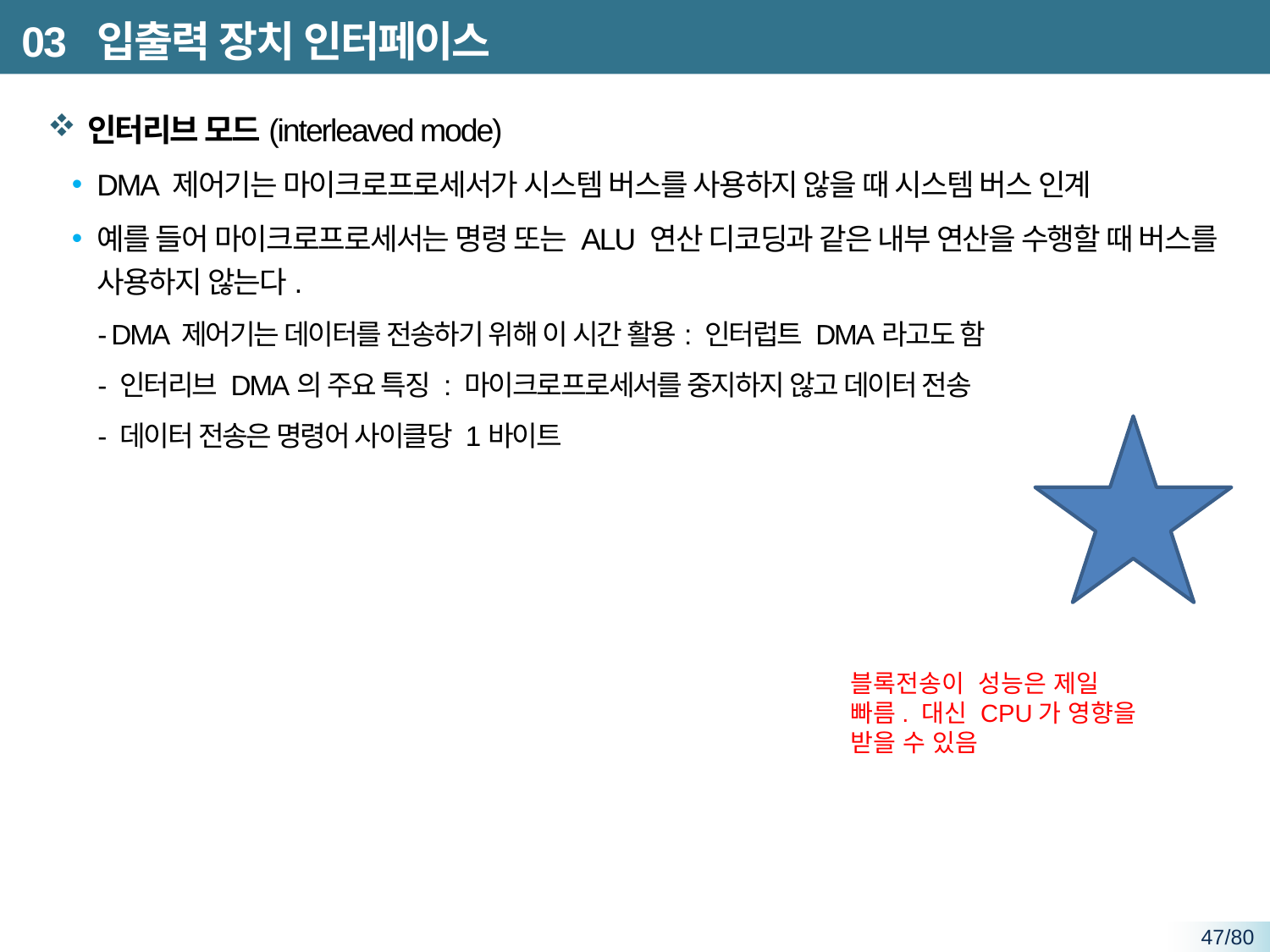

# 03  입출력 장치 인터페이스
인터리브 모드(interleaved mode)
DMA 제어기는 마이크로프로세서가 시스템 버스를 사용하지 않을 때 시스템 버스 인계
예를 들어 마이크로프로세서는 명령 또는 ALU 연산 디코딩과 같은 내부 연산을 수행할 때 버스를 사용하지 않는다.
- DMA 제어기는 데이터를 전송하기 위해 이 시간 활용: 인터럽트 DMA라고도 함
- 인터리브 DMA의 주요 특징 : 마이크로프로세서를 중지하지 않고 데이터 전송
- 데이터 전송은 명령어 사이클당 1바이트

블록전송이  성능은 제일 빠름. 대신 CPU가 영향을 받을 수 있음